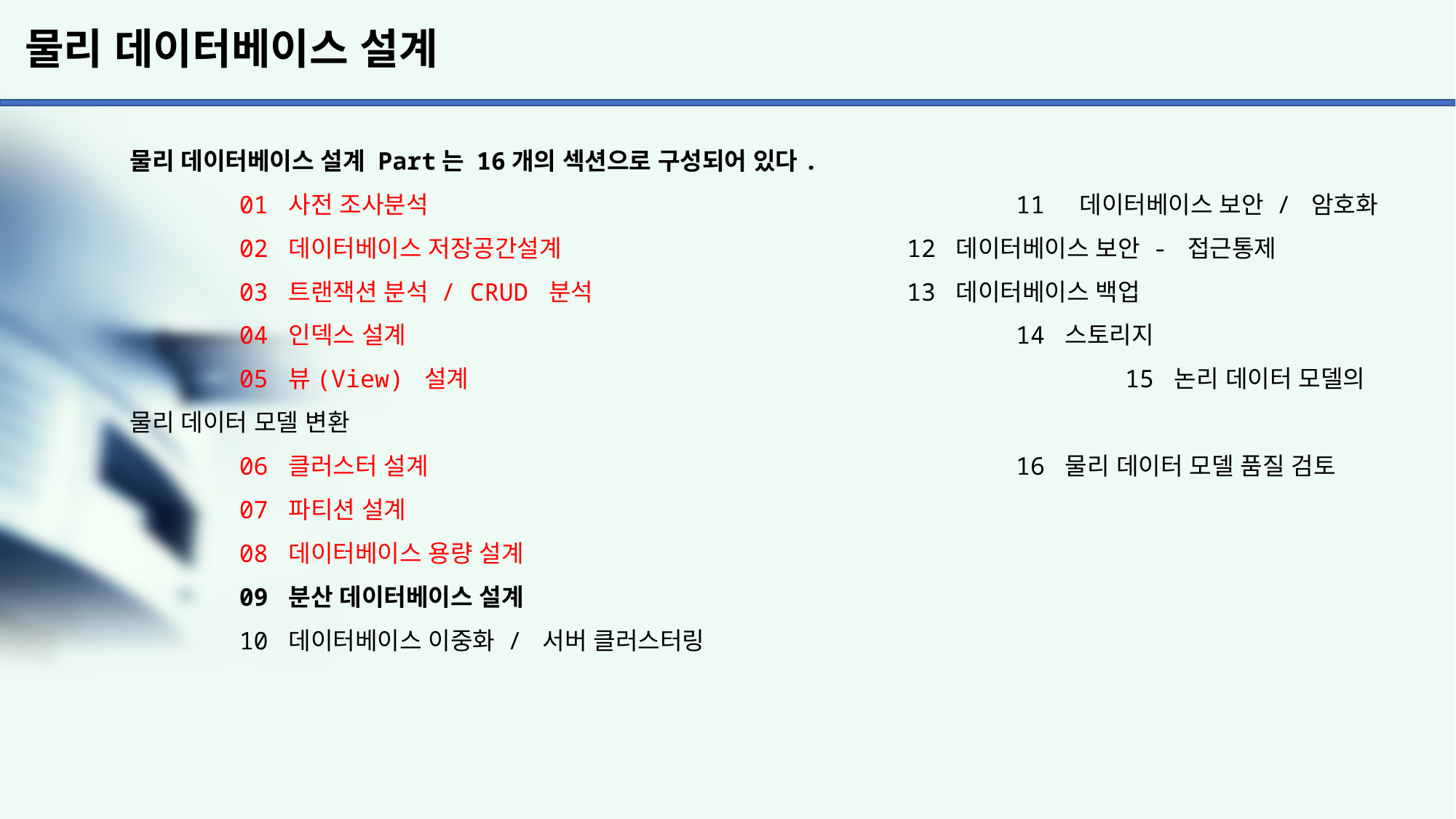

# 물리 데이터베이스 설계
물리 데이터베이스 설계 Part는 16개의 섹션으로 구성되어 있다.
	01 사전 조사분석						 11  데이터베이스 보안 / 암호화
	02 데이터베이스 저장공간설계 			 12 데이터베이스 보안 - 접근통제
	03 트랜잭션 분석 / CRUD 분석			 13 데이터베이스 백업
	04 인덱스 설계 						 14 스토리지
	05 뷰(View) 설계 						 15 논리 데이터 모델의 물리 데이터 모델 변환
	06 클러스터 설계						 16 물리 데이터 모델 품질 검토
	07 파티션 설계
	08 데이터베이스 용량 설계
	09 분산 데이터베이스 설계
	10 데이터베이스 이중화 / 서버 클러스터링